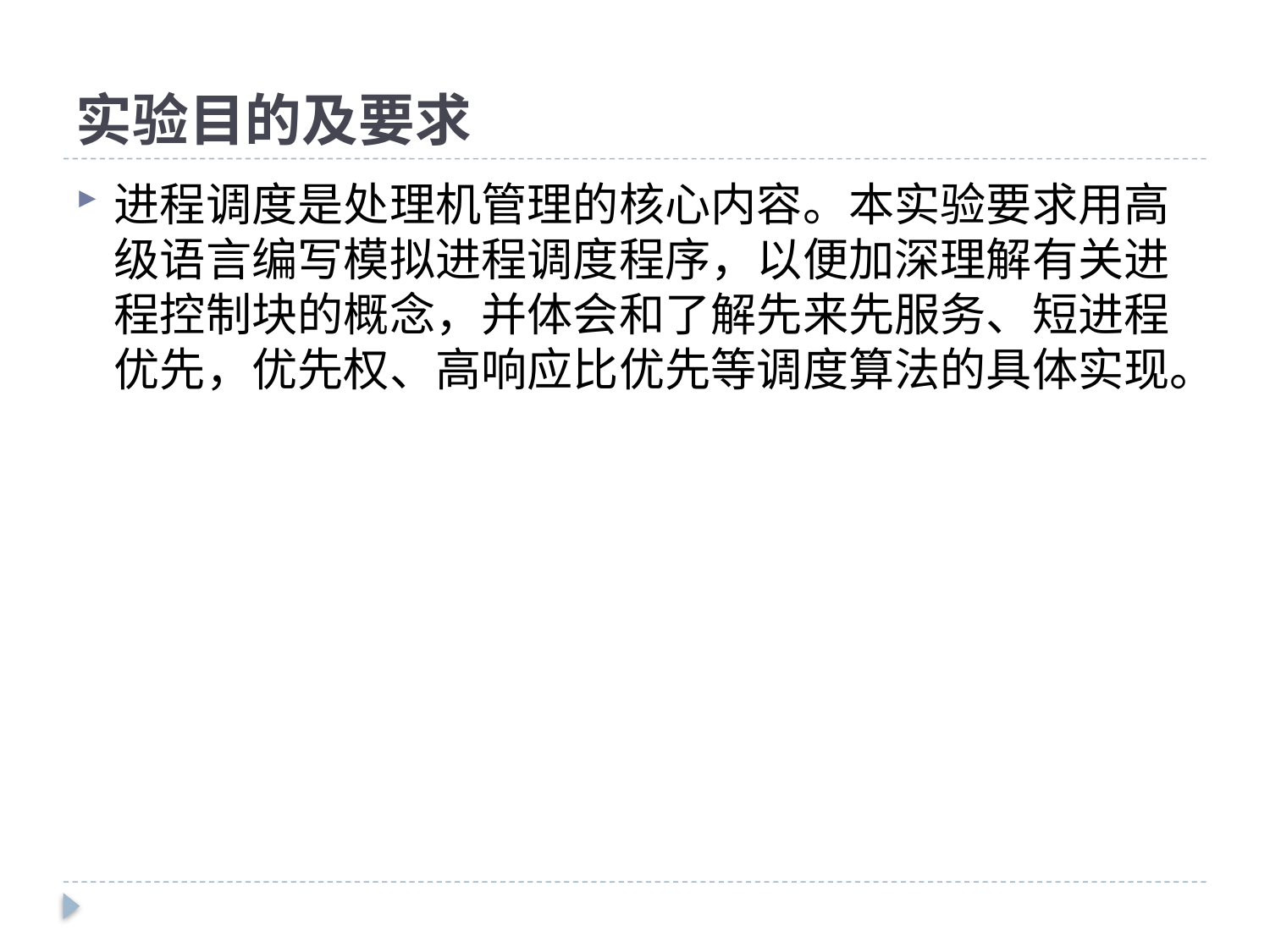

# 实验目的及要求
进程调度是处理机管理的核心内容。本实验要求用高级语言编写模拟进程调度程序，以便加深理解有关进程控制块的概念，并体会和了解先来先服务、短进程优先，优先权、高响应比优先等调度算法的具体实现。